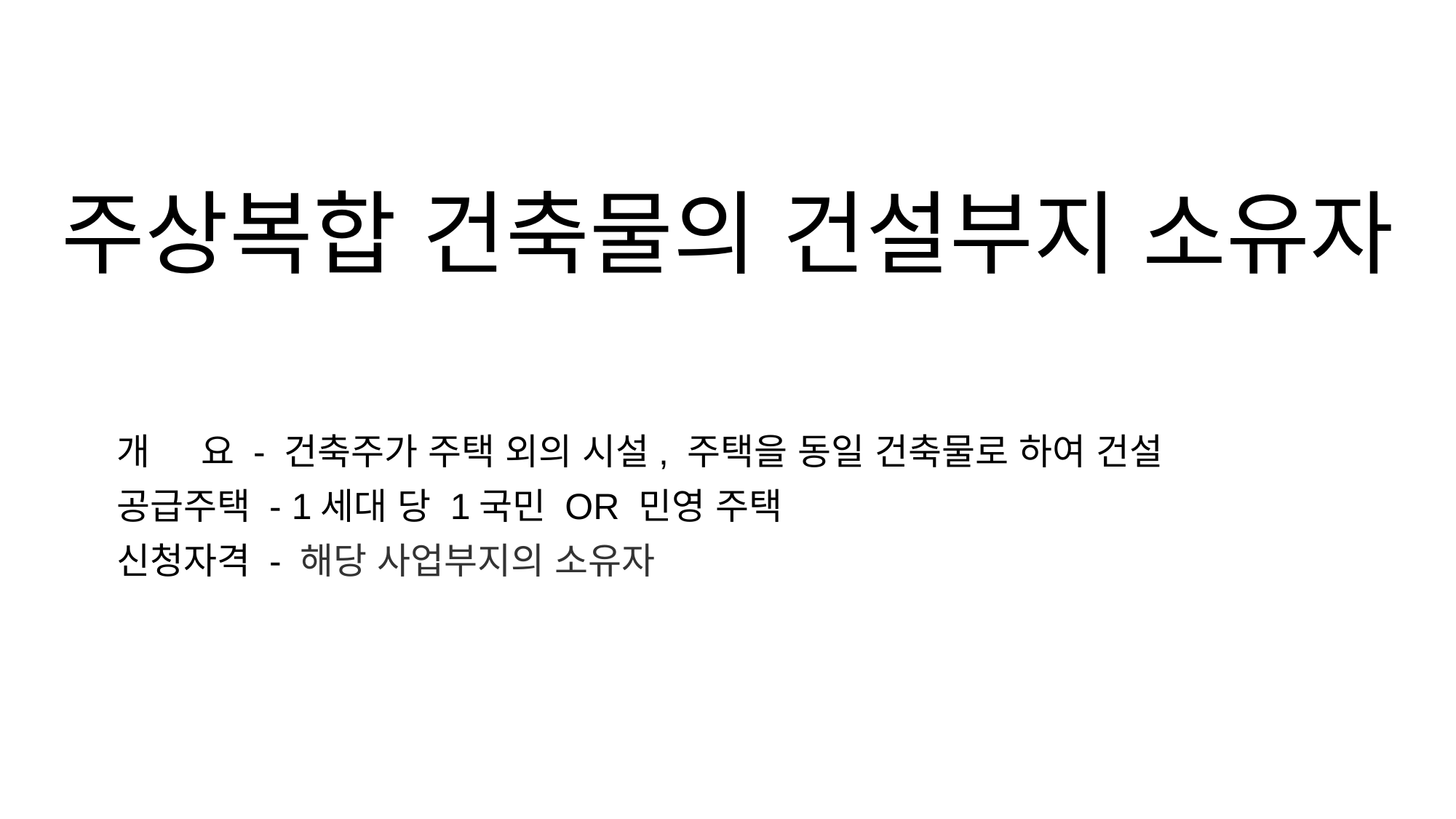

# 주상복합 건축물의 건설부지 소유자
개     요 - 건축주가 주택 외의 시설, 주택을 동일 건축물로 하여 건설
공급주택 - 1세대 당 1국민 OR 민영 주택
신청자격 - 해당 사업부지의 소유자